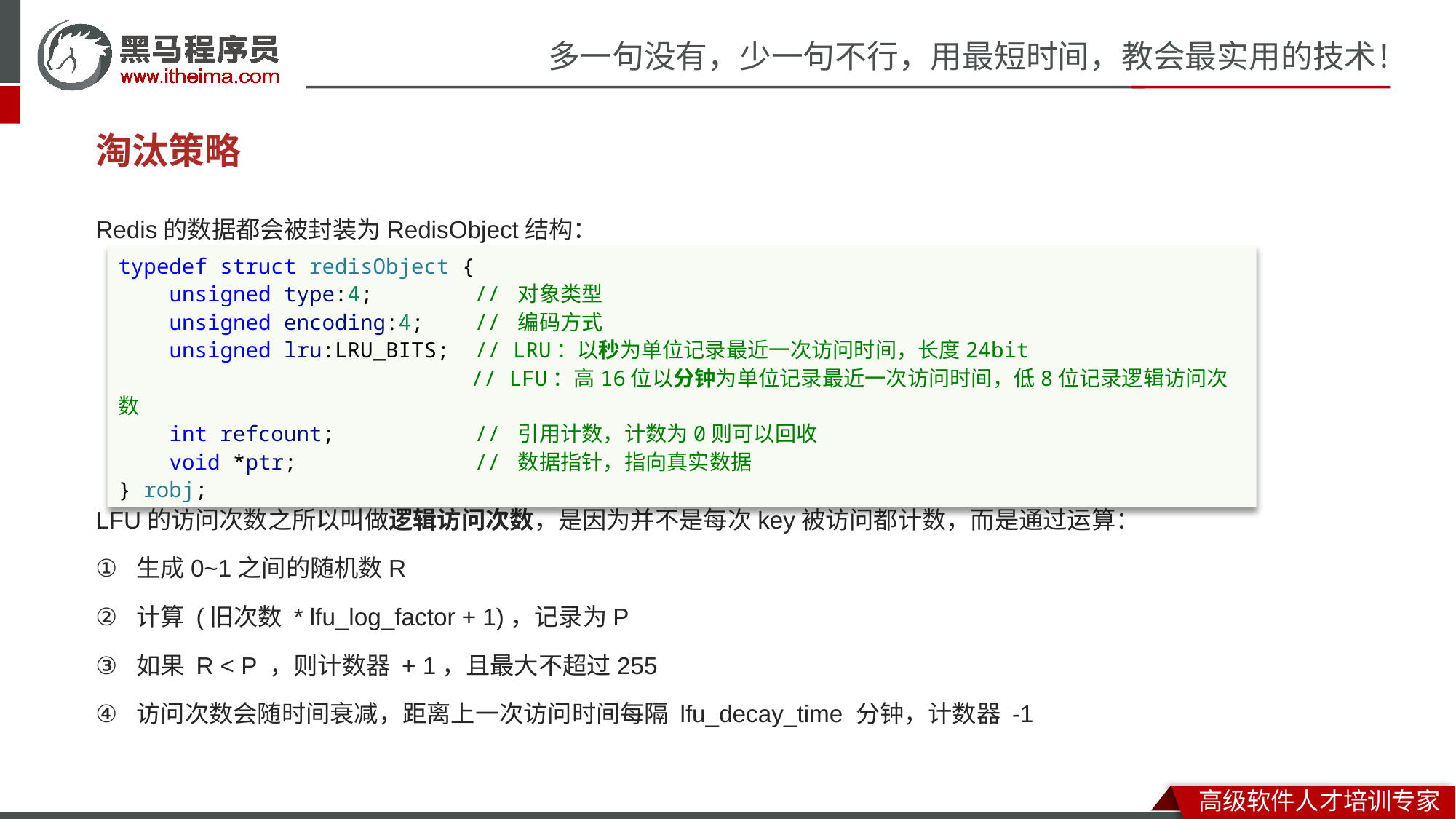

# 淘汰策略
Redis的数据都会被封装为RedisObject结构：

LFU的访问次数之所以叫做逻辑访问次数，是因为并不是每次key被访问都计数，而是通过运算：
生成0~1之间的随机数R
计算 (旧次数 * lfu_log_factor + 1)，记录为P
如果 R < P ，则计数器 + 1，且最大不超过255
访问次数会随时间衰减，距离上一次访问时间每隔 lfu_decay_time 分钟，计数器 -1

typedef struct redisObject {
    unsigned type:4;        // 对象类型
    unsigned encoding:4;    // 编码方式
    unsigned lru:LRU_BITS;  // LRU：以秒为单位记录最近一次访问时间，长度24bit
			  // LFU：高16位以分钟为单位记录最近一次访问时间，低8位记录逻辑访问次数
    int refcount;           // 引用计数，计数为0则可以回收
    void *ptr;              // 数据指针，指向真实数据
} robj;